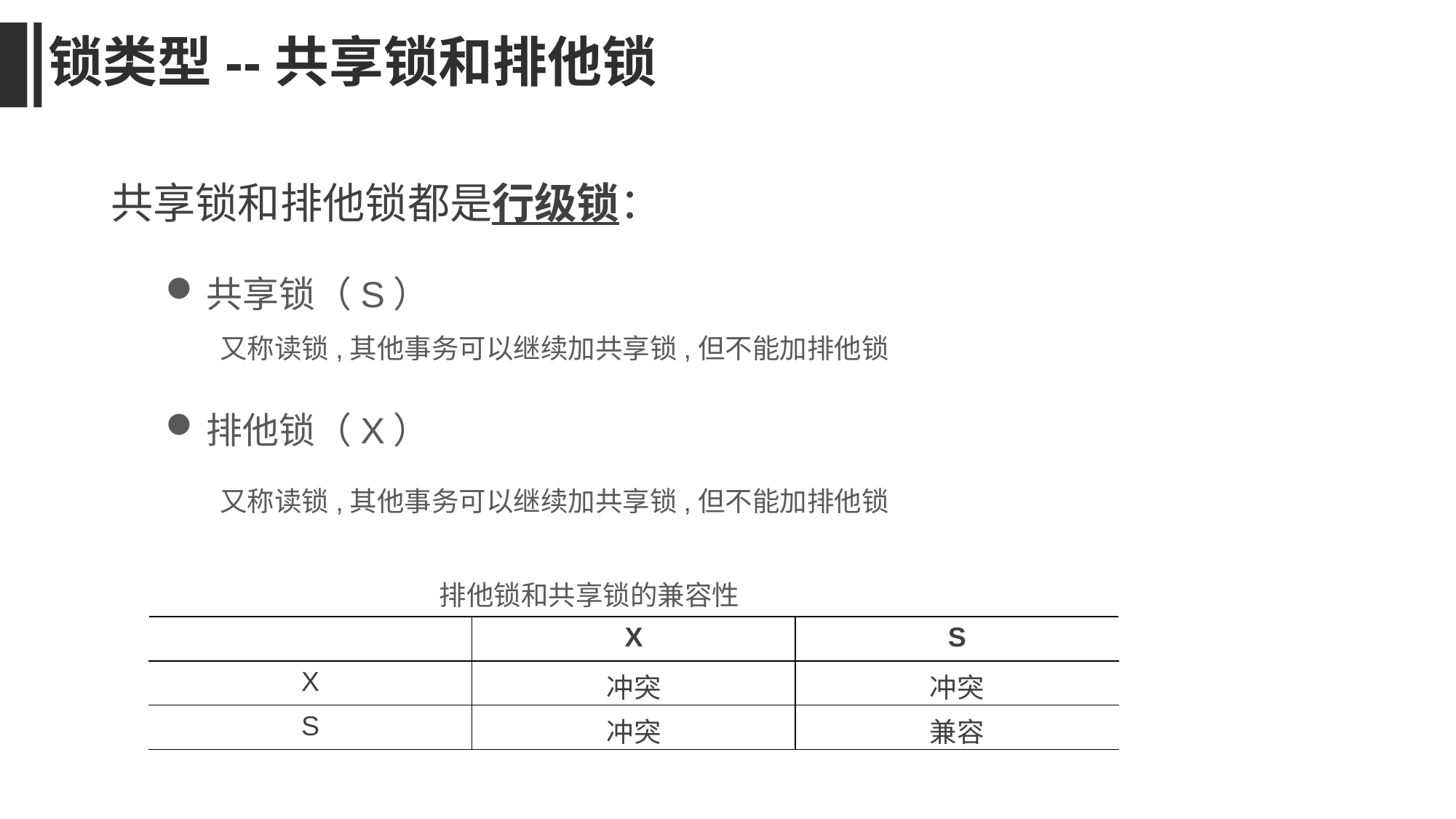

锁类型--共享锁和排他锁
共享锁和排他锁都是行级锁：
共享锁（S）
又称读锁,其他事务可以继续加共享锁,但不能加排他锁
排他锁（X）
又称读锁,其他事务可以继续加共享锁,但不能加排他锁

排他锁和共享锁的兼容性
|  | X | S |
| --- | --- | --- |
| X | 冲突 | 冲突 |
| S | 冲突 | 兼容 |